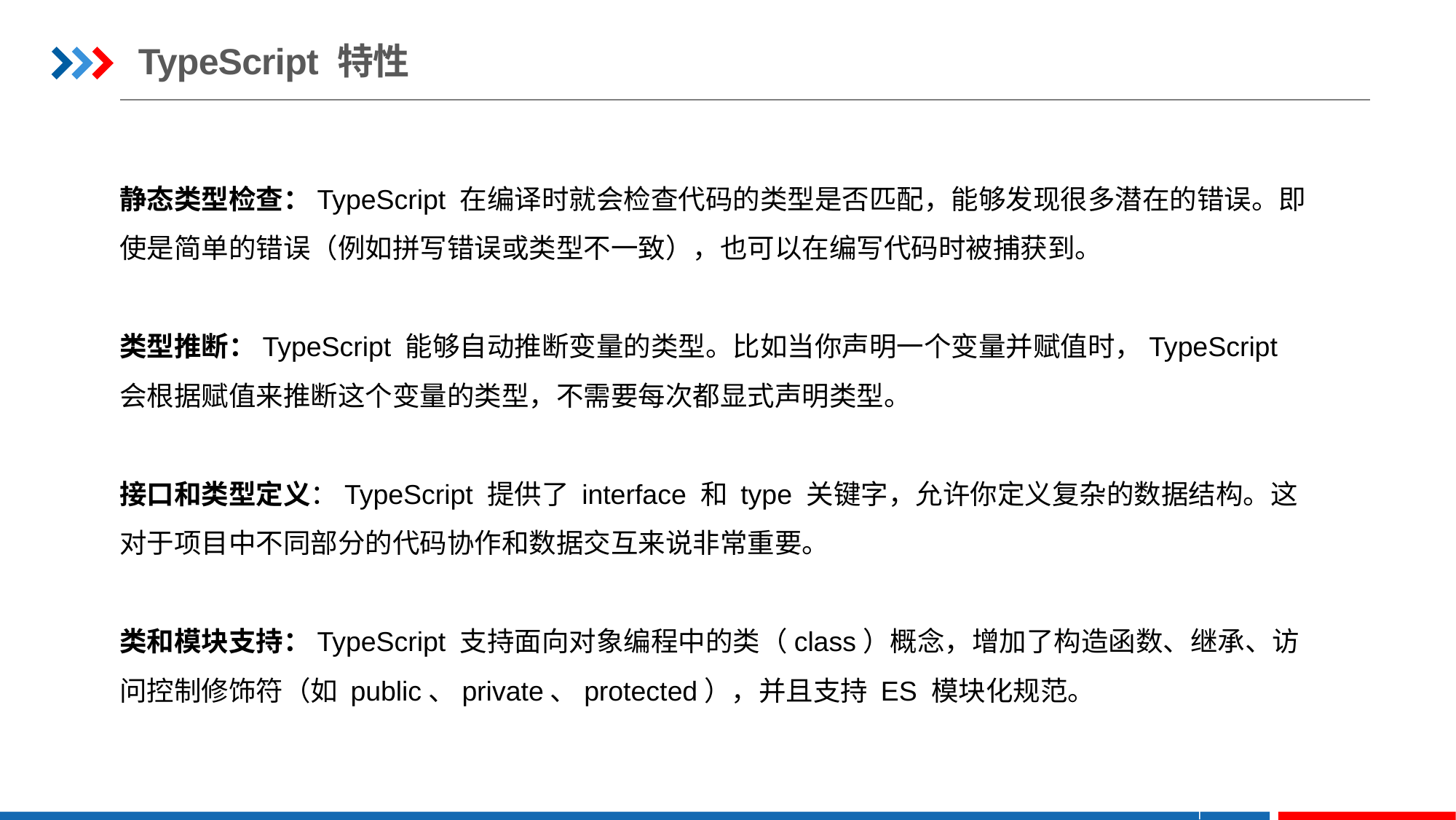

TypeScript 特性
静态类型检查：TypeScript 在编译时就会检查代码的类型是否匹配，能够发现很多潜在的错误。即使是简单的错误（例如拼写错误或类型不一致），也可以在编写代码时被捕获到。

类型推断：TypeScript 能够自动推断变量的类型。比如当你声明一个变量并赋值时，TypeScript 会根据赋值来推断这个变量的类型，不需要每次都显式声明类型。

接口和类型定义：TypeScript 提供了 interface 和 type 关键字，允许你定义复杂的数据结构。这对于项目中不同部分的代码协作和数据交互来说非常重要。

类和模块支持：TypeScript 支持面向对象编程中的类（class）概念，增加了构造函数、继承、访问控制修饰符（如 public、private、protected），并且支持 ES 模块化规范。